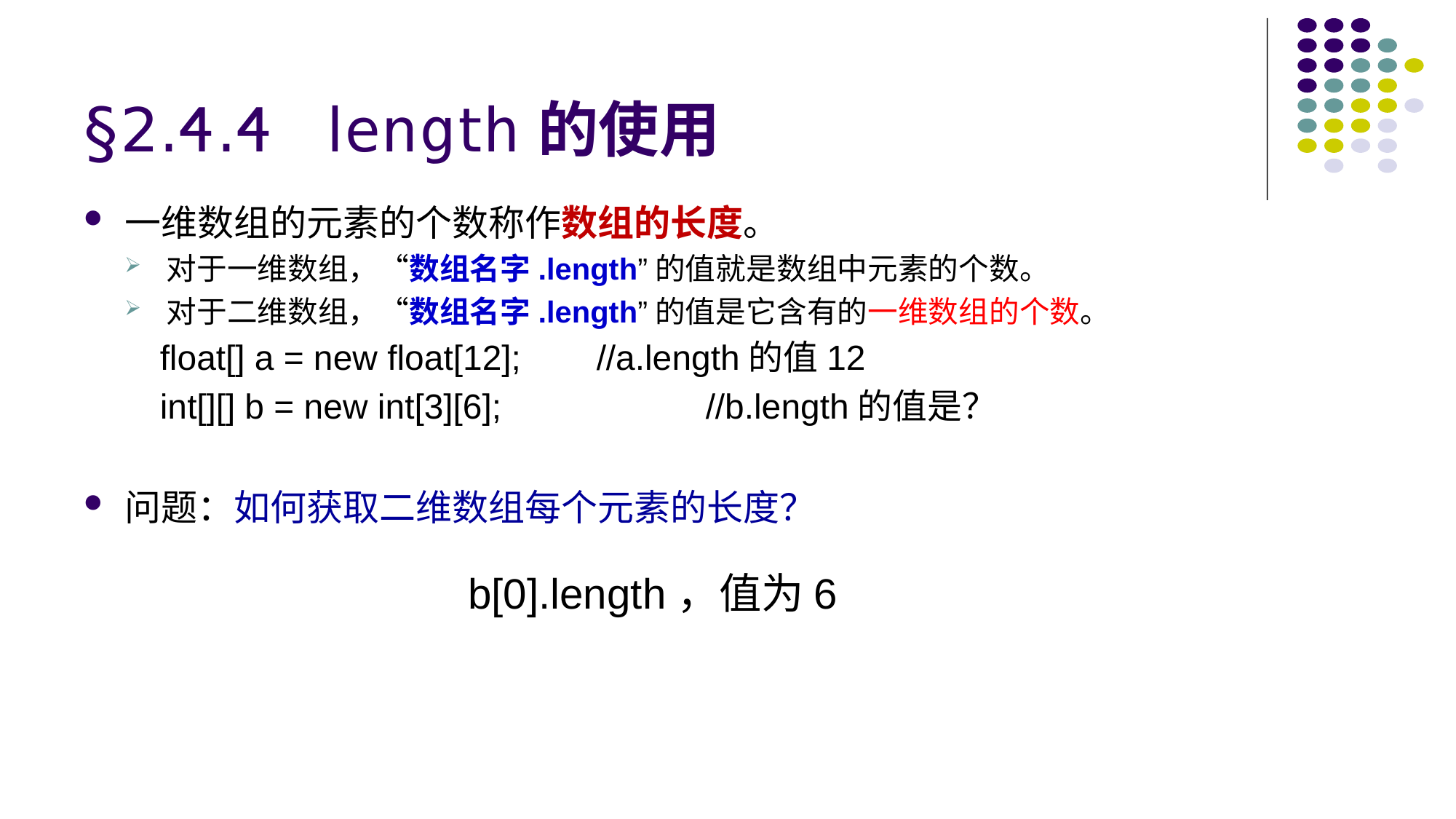

# §2.4.4   length的使用
一维数组的元素的个数称作数组的长度。
对于一维数组，“数组名字.length”的值就是数组中元素的个数。
对于二维数组，“数组名字.length”的值是它含有的一维数组的个数。
float[] a = new float[12];    	//a.length的值12
int[][] b = new int[3][6];		//b.length的值是？

问题：如何获取二维数组每个元素的长度？

b[0].length，值为6
72